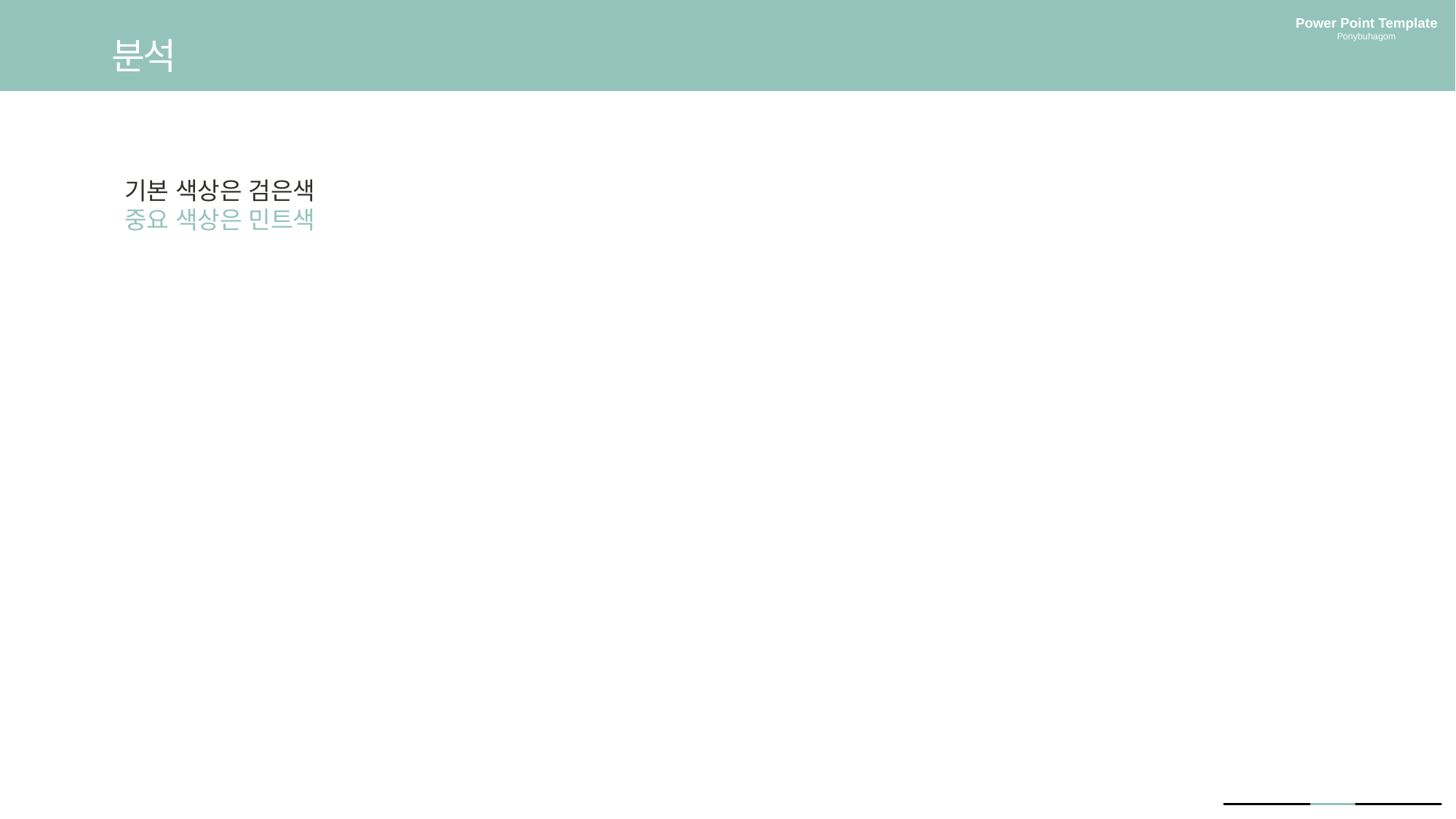

Power Point Template
Ponybuhagom
분석
기본 색상은 검은색
중요 색상은 민트색